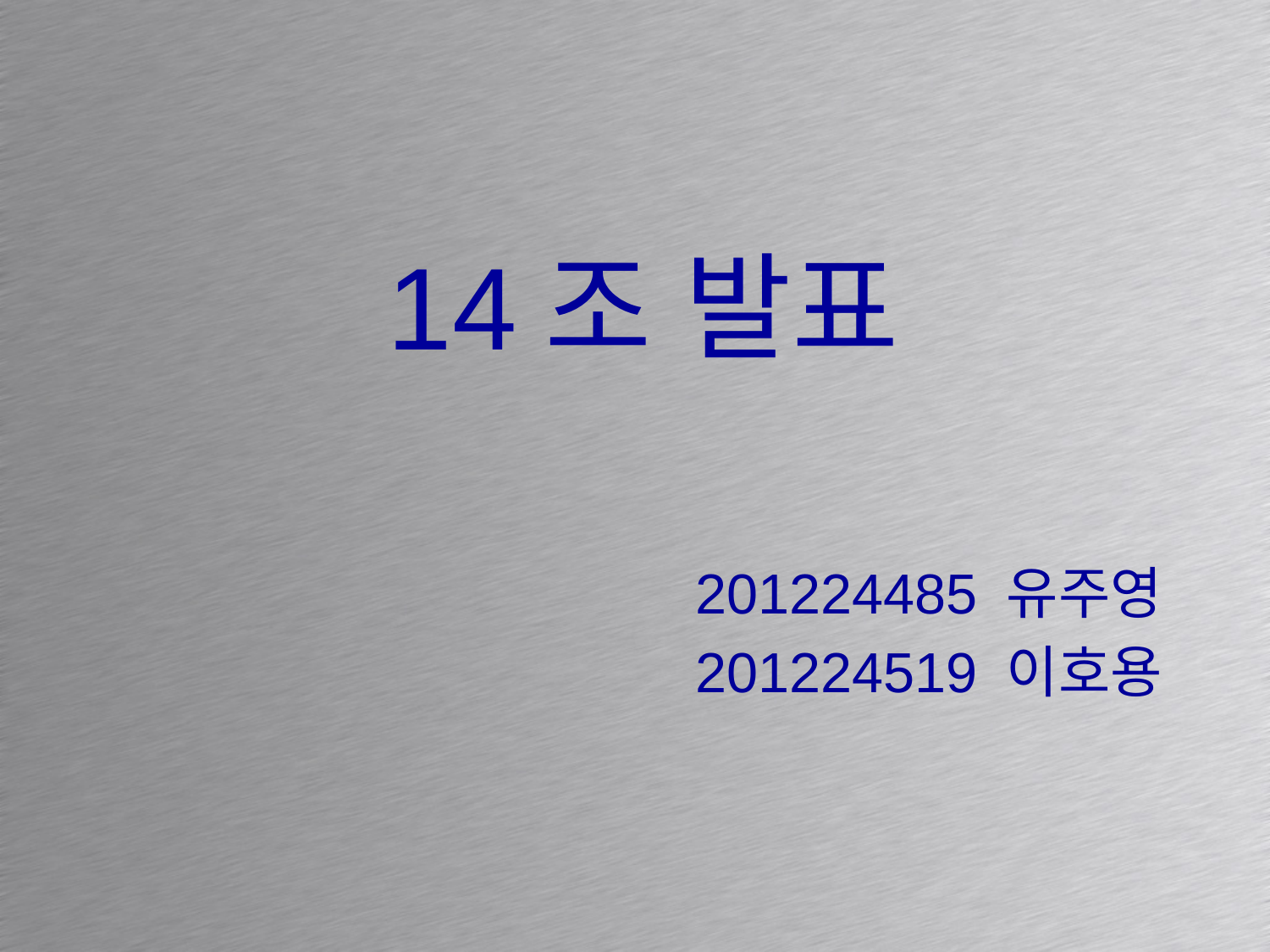

# 14조 발표
201224485 유주영
201224519 이호용